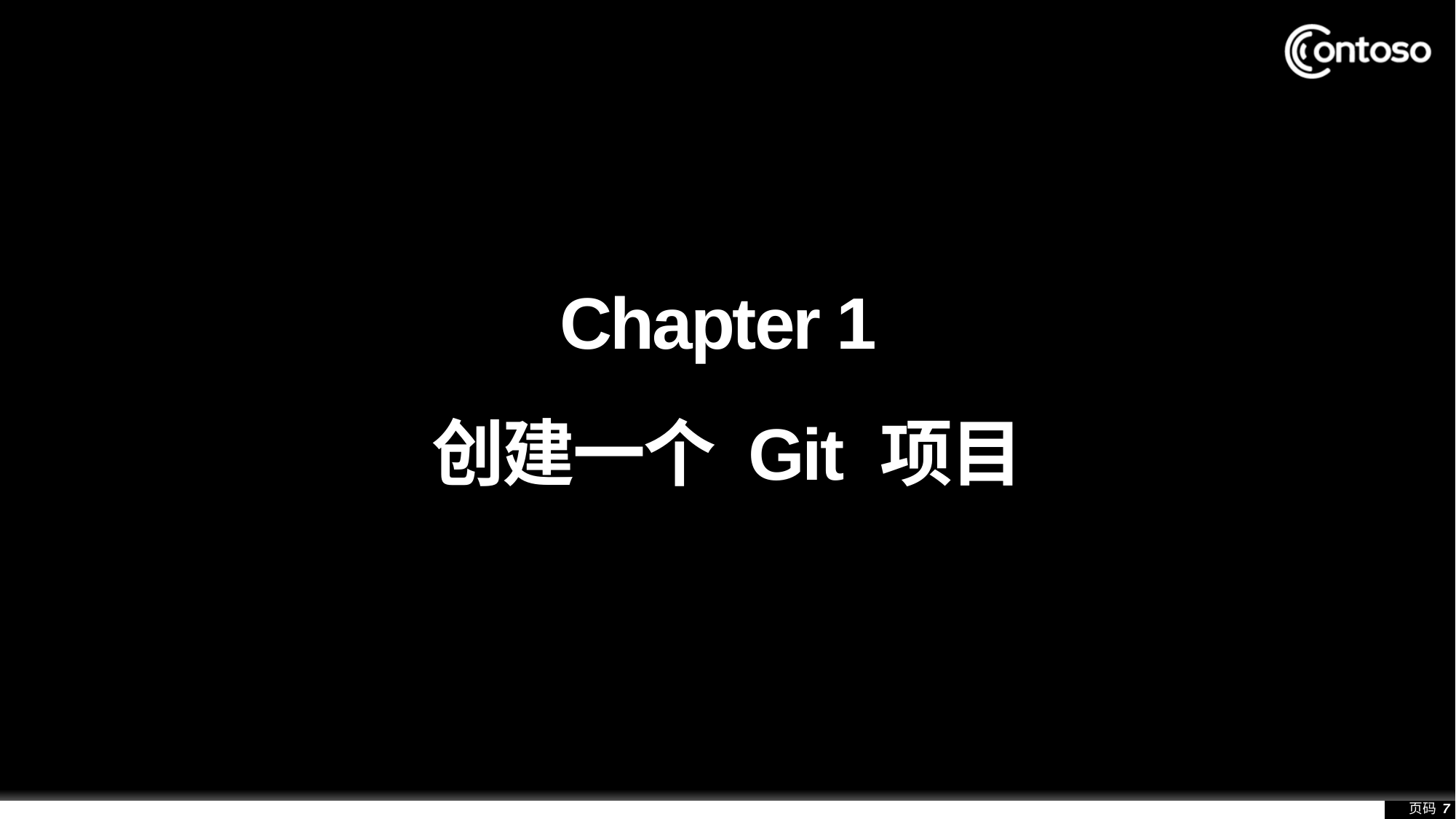

# Chapter 1 创建一个 Git 项目
页码 7